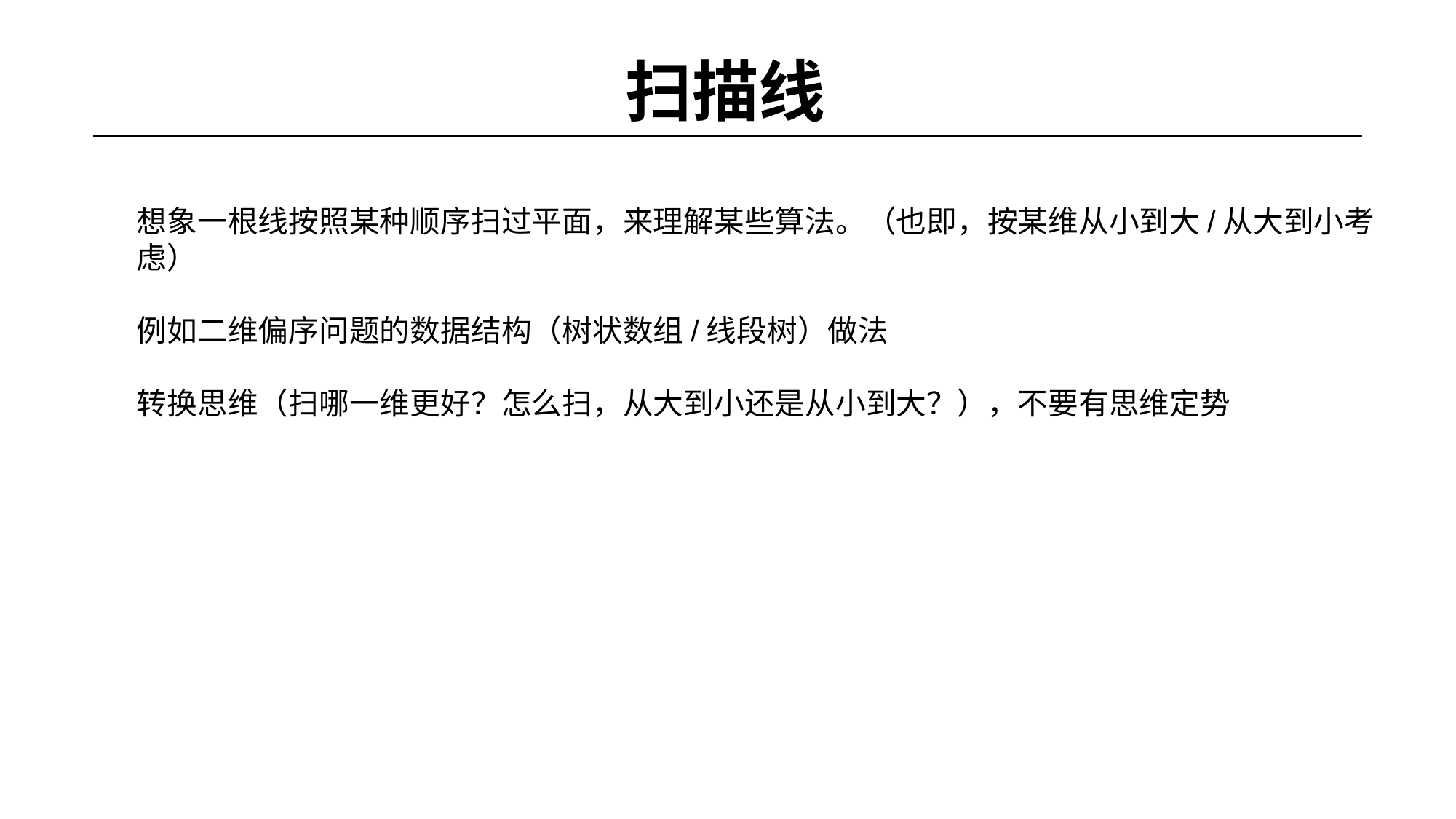

# 扫描线
想象一根线按照某种顺序扫过平面，来理解某些算法。（也即，按某维从小到大/从大到小考虑）

例如二维偏序问题的数据结构（树状数组/线段树）做法

转换思维（扫哪一维更好？怎么扫，从大到小还是从小到大？），不要有思维定势